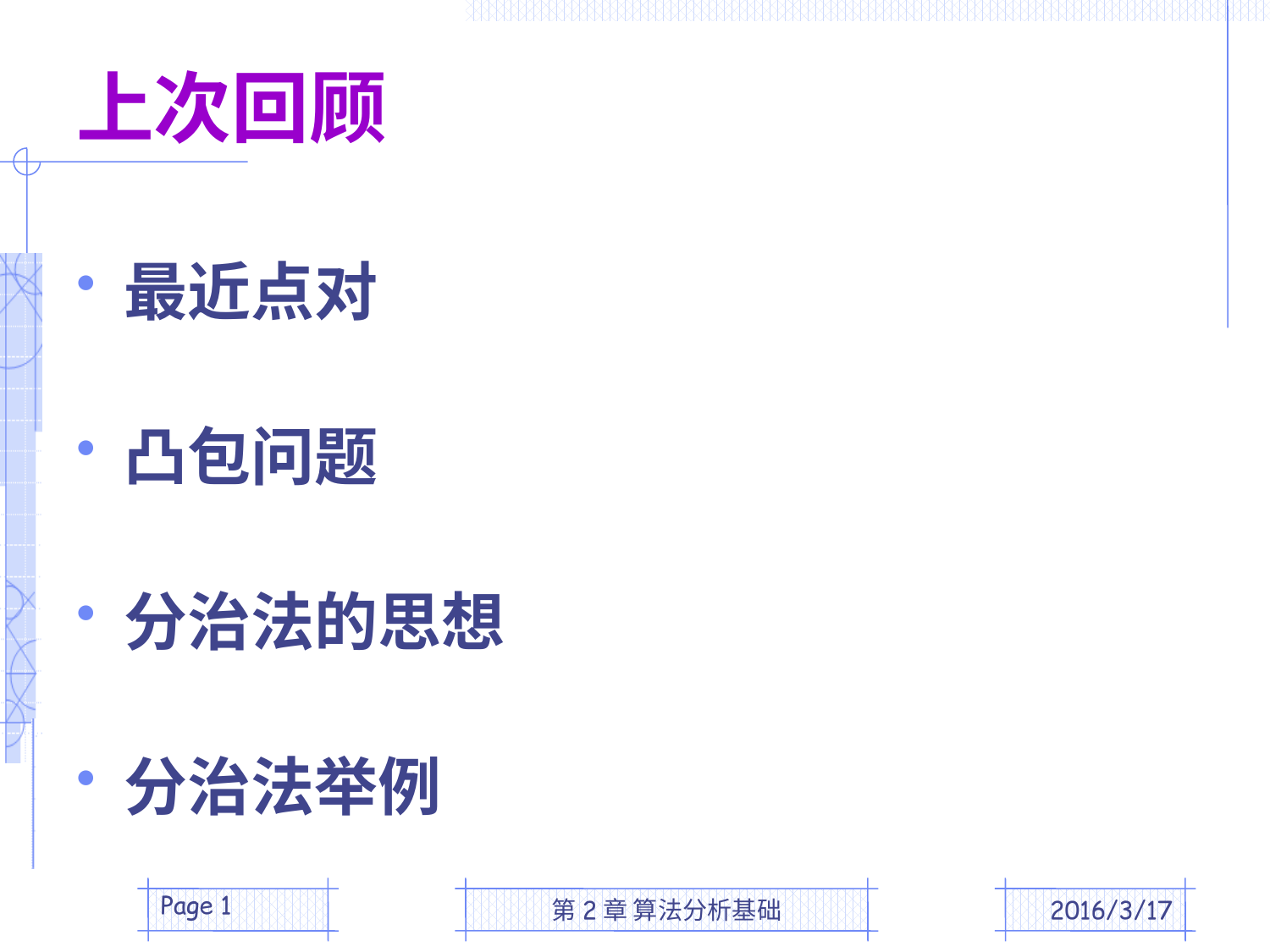

# 上次回顾
最近点对
凸包问题
分治法的思想
分治法举例

Page 1
第2章 算法分析基础
2016/3/17